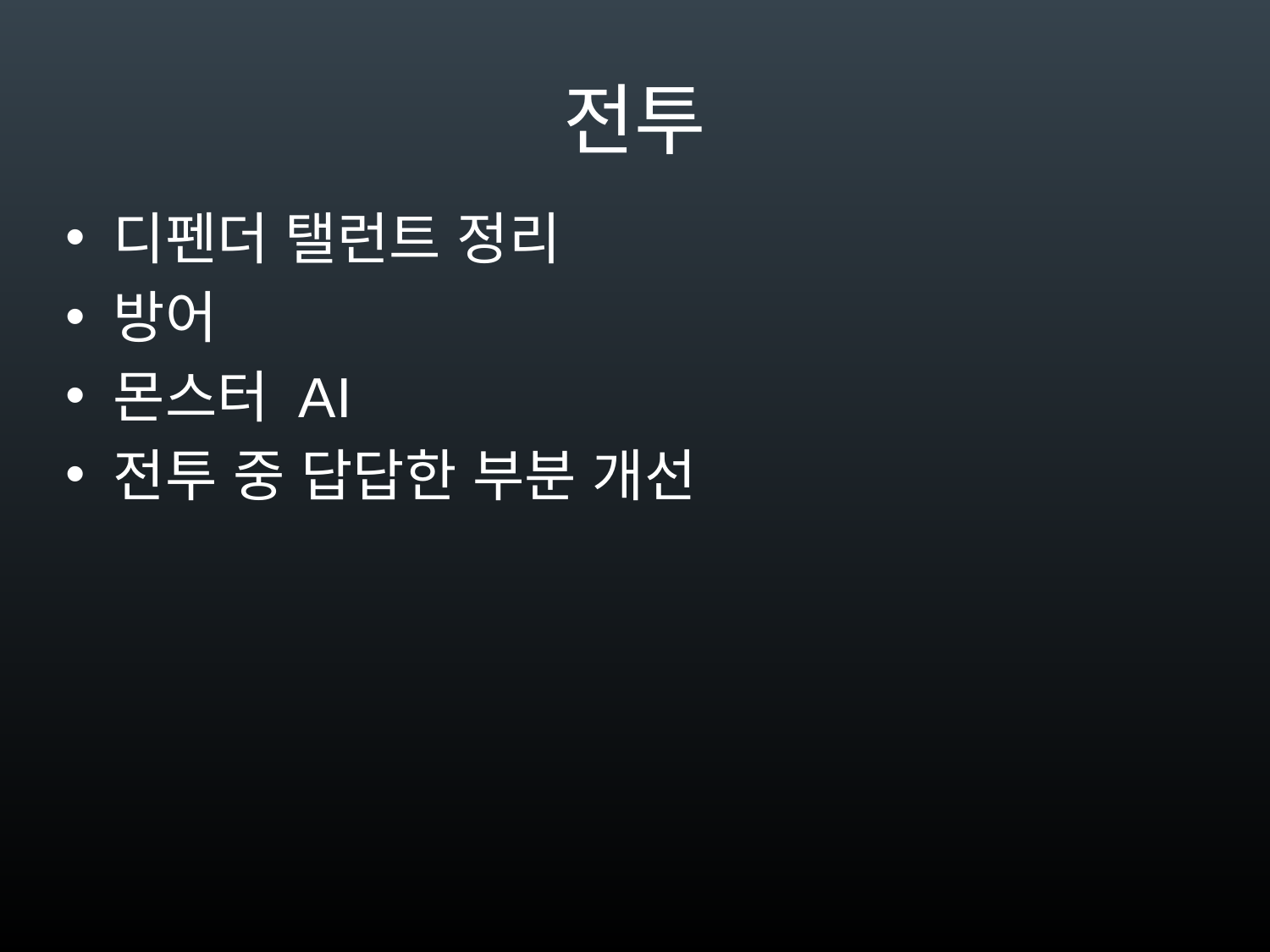

# 전투
디펜더 탤런트 정리
방어
몬스터 AI
전투 중 답답한 부분 개선